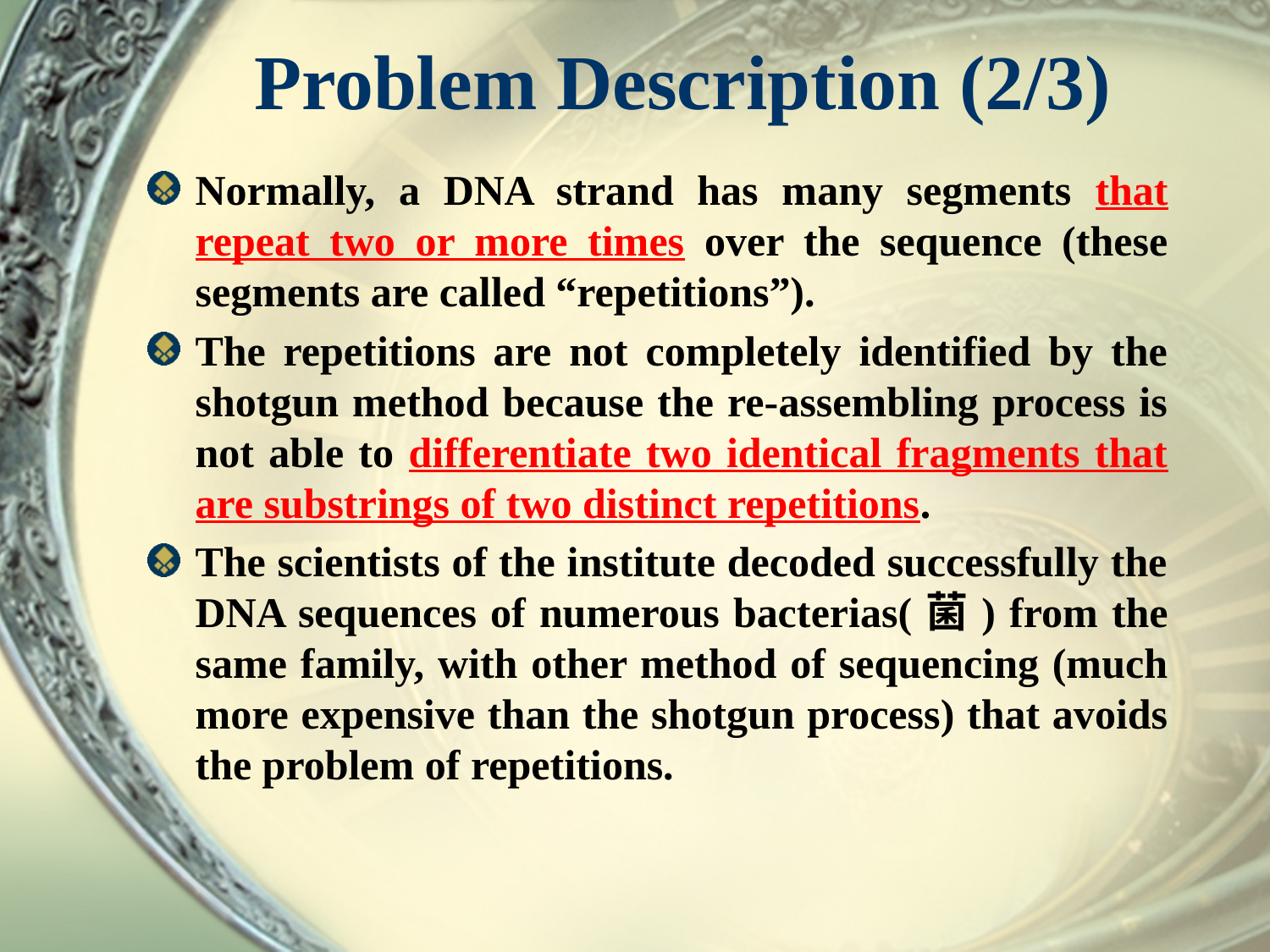

# Problem Description (2/3)
Normally, a DNA strand has many segments that repeat two or more times over the sequence (these segments are called “repetitions”).
The repetitions are not completely identified by the shotgun method because the re-assembling process is not able to differentiate two identical fragments that are substrings of two distinct repetitions.
The scientists of the institute decoded successfully the DNA sequences of numerous bacterias(菌) from the same family, with other method of sequencing (much more expensive than the shotgun process) that avoids the problem of repetitions.